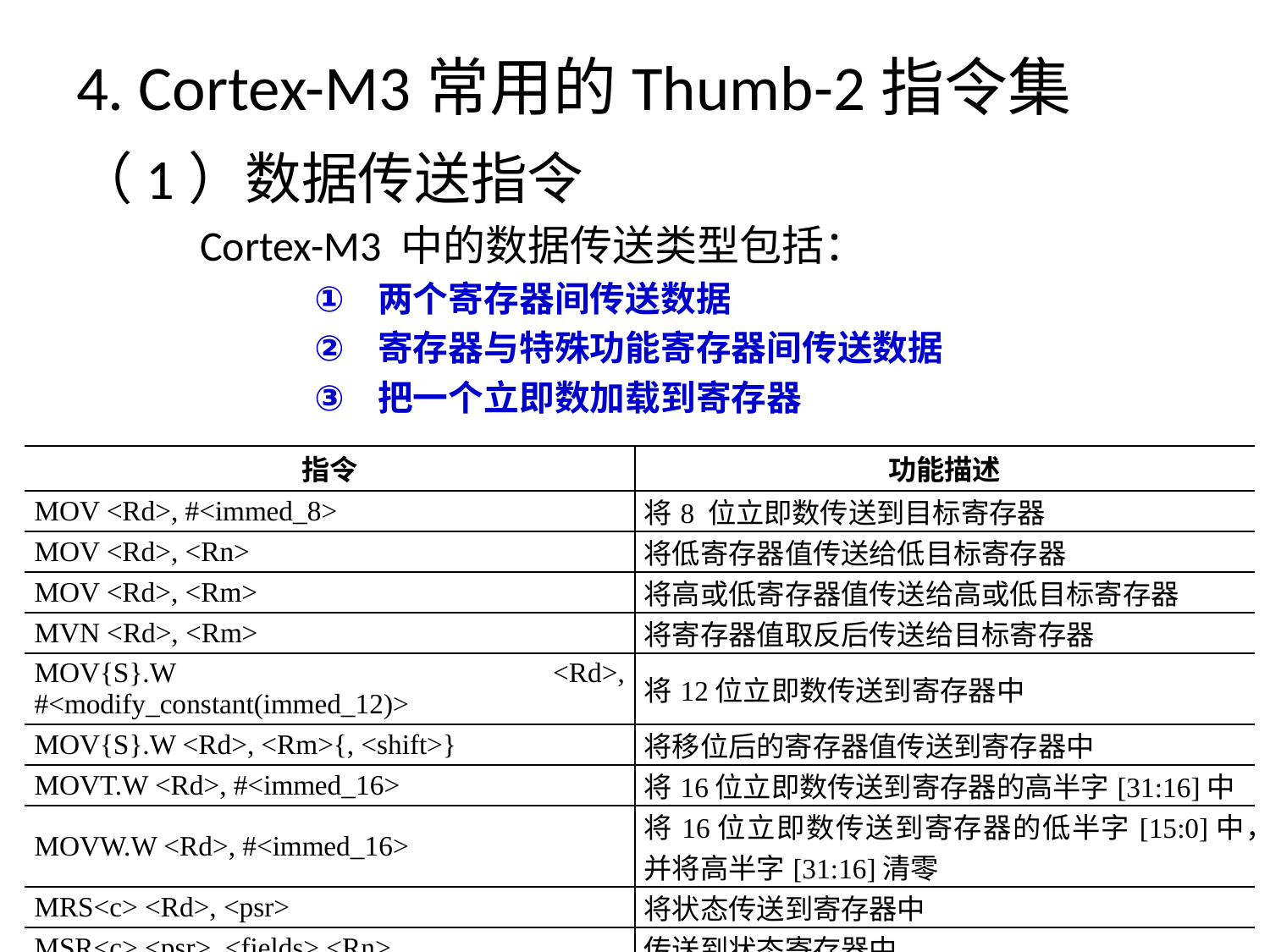

# 4. Cortex-M3常用的Thumb-2指令集
（1）数据传送指令
             Cortex-M3 中的数据传送类型包括：
两个寄存器间传送数据
寄存器与特殊功能寄存器间传送数据
把一个立即数加载到寄存器

| 指令 | 功能描述 |
| --- | --- |
| MOV <Rd>, #<immed\_8> | 将8 位立即数传送到目标寄存器 |
| MOV <Rd>, <Rn> | 将低寄存器值传送给低目标寄存器 |
| MOV <Rd>, <Rm> | 将高或低寄存器值传送给高或低目标寄存器 |
| MVN <Rd>, <Rm> | 将寄存器值取反后传送给目标寄存器 |
| MOV{S}.W <Rd>, #<modify\_constant(immed\_12)> | 将12位立即数传送到寄存器中 |
| MOV{S}.W <Rd>, <Rm>{, <shift>} | 将移位后的寄存器值传送到寄存器中 |
| MOVT.W <Rd>, #<immed\_16> | 将16位立即数传送到寄存器的高半字[31:16]中 |
| MOVW.W <Rd>, #<immed\_16> | 将16位立即数传送到寄存器的低半字[15:0]中，并将高半字[31:16]清零 |
| MRS<c> <Rd>, <psr> | 将状态传送到寄存器中 |
| MSR<c> <psr>\_<fields>,<Rn> | 传送到状态寄存器中 |